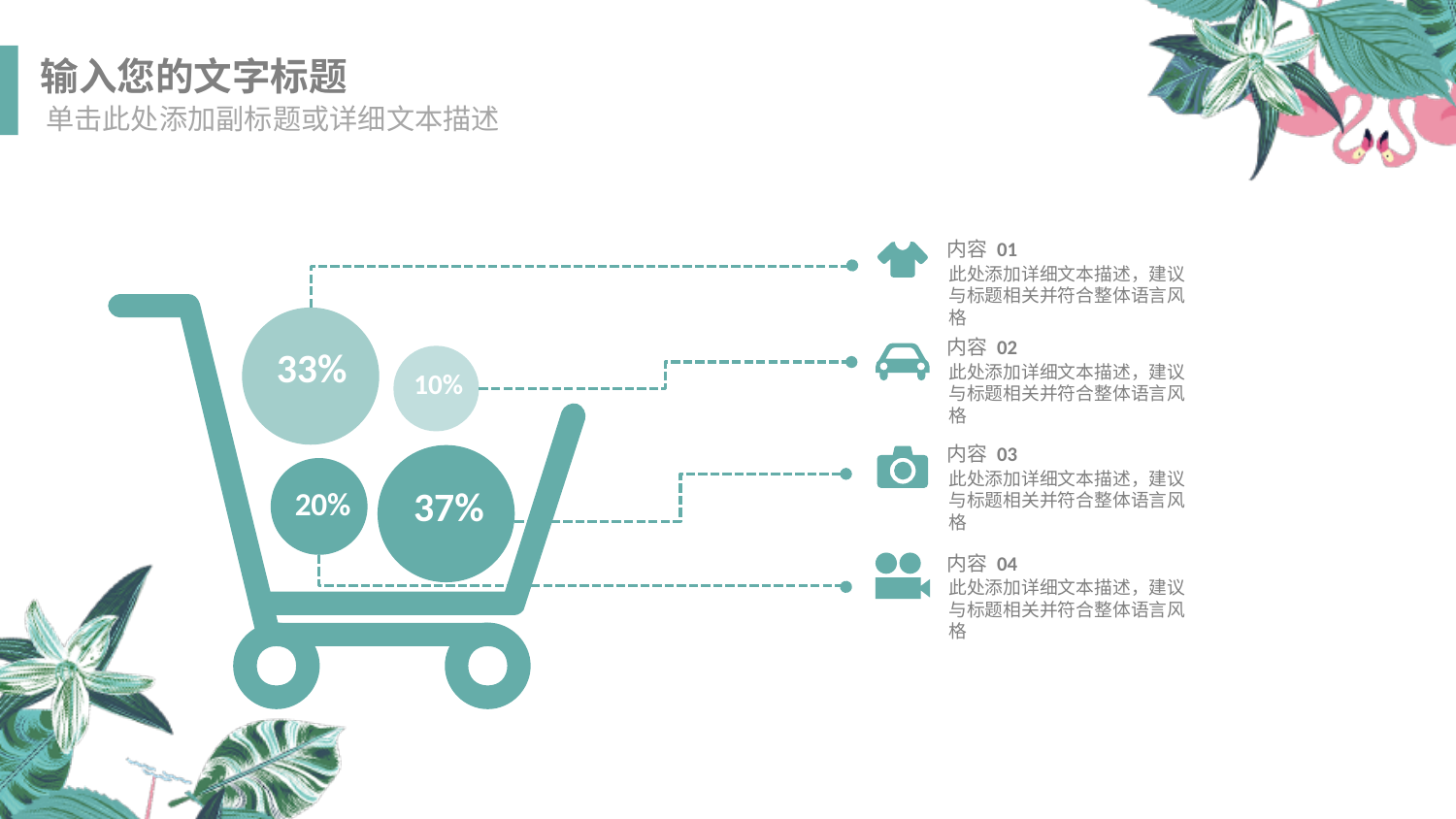

输入您的文字标题
单击此处添加副标题或详细文本描述
内容 01
此处添加详细文本描述，建议与标题相关并符合整体语言风格

内容 02
此处添加详细文本描述，建议与标题相关并符合整体语言风格
33%

10%
内容 03
此处添加详细文本描述，建议与标题相关并符合整体语言风格

37%
20%
内容 04
此处添加详细文本描述，建议与标题相关并符合整体语言风格